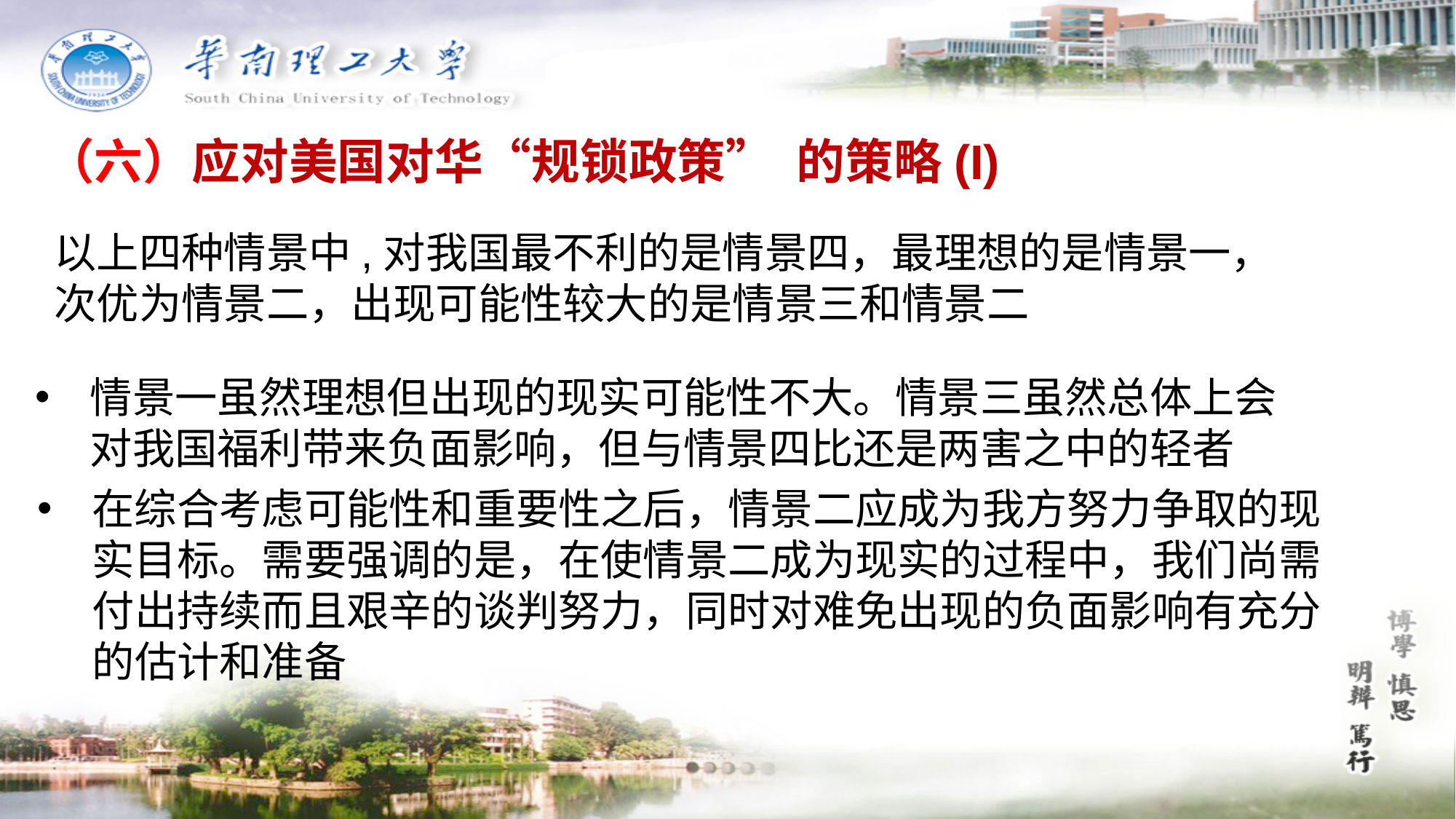

（六）应对美国对华“规锁政策”  的策略(I)
以上四种情景中,对我国最不利的是情景四，最理想的是情景一，次优为情景二，出现可能性较大的是情景三和情景二

情景一虽然理想但出现的现实可能性不大。情景三虽然总体上会对我国福利带来负面影响，但与情景四比还是两害之中的轻者
在综合考虑可能性和重要性之后，情景二应成为我方努力争取的现实目标。需要强调的是，在使情景二成为现实的过程中，我们尚需付出持续而且艰辛的谈判努力，同时对难免出现的负面影响有充分的估计和准备